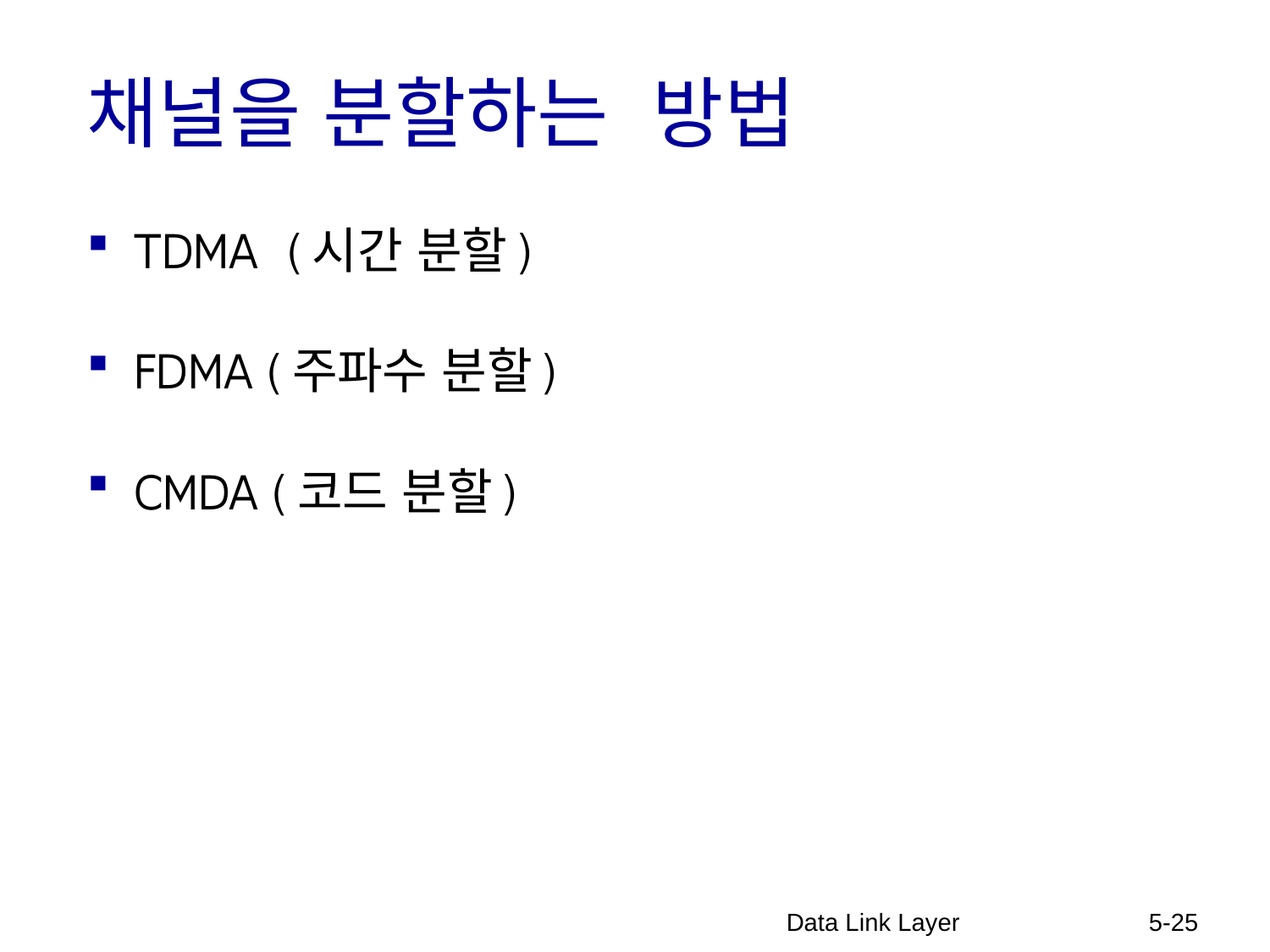

# 채널을 분할하는  방법
TDMA  (시간 분할)

FDMA (주파수 분할)

CMDA (코드 분할)

Data Link Layer
5-25